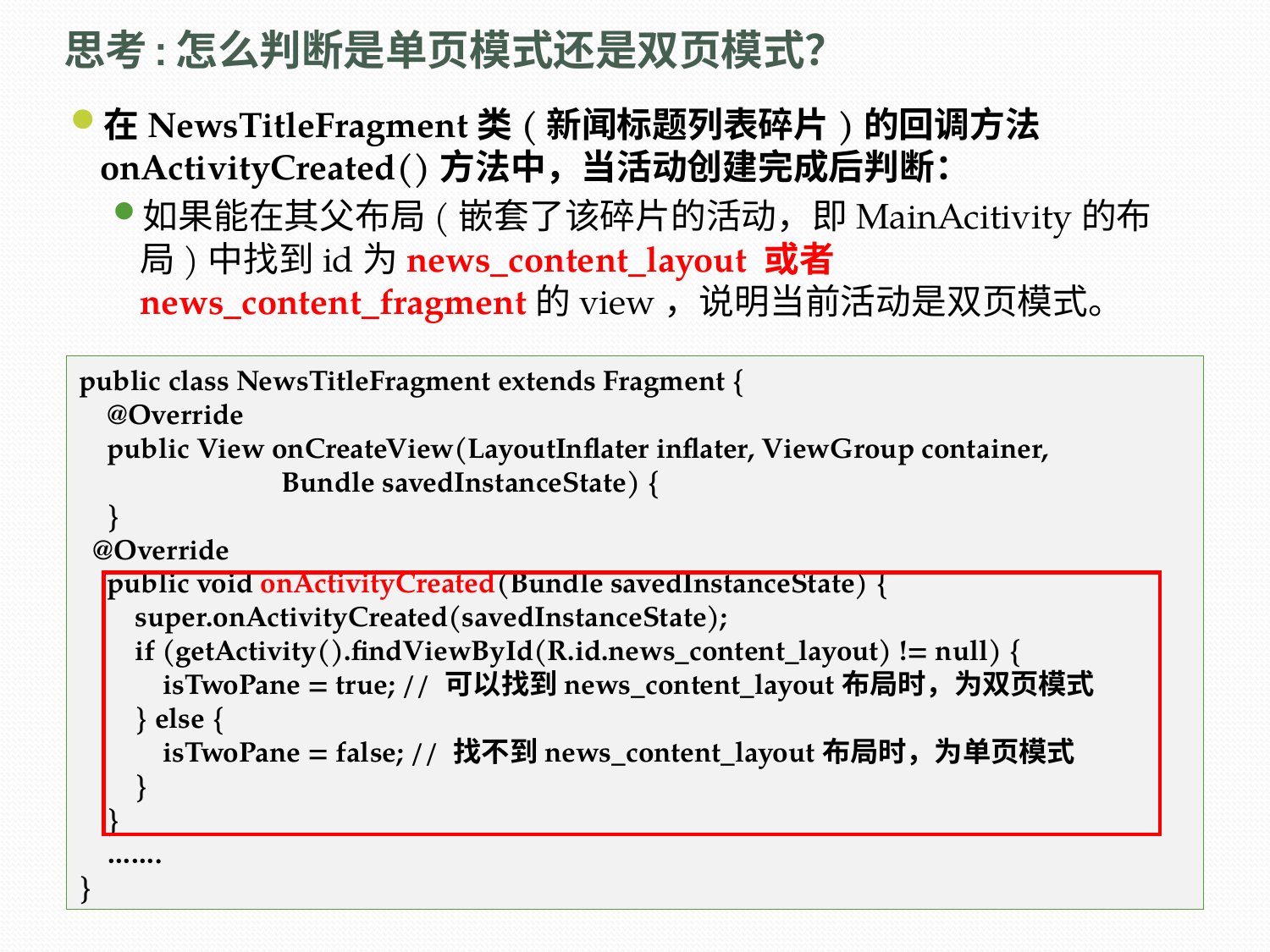

# 思考:怎么判断是单页模式还是双页模式？
在NewsTitleFragment类(新闻标题列表碎片)的回调方法onActivityCreated()方法中，当活动创建完成后判断：
如果能在其父布局(嵌套了该碎片的活动，即MainAcitivity的布局)中找到id为news_content_layout 或者 news_content_fragment的view，说明当前活动是双页模式。
public class NewsTitleFragment extends Fragment {
    @Override
    public View onCreateView(LayoutInflater inflater, ViewGroup container,
                             Bundle savedInstanceState) {
    }
  @Override
    public void onActivityCreated(Bundle savedInstanceState) {
        super.onActivityCreated(savedInstanceState);
        if (getActivity().findViewById(R.id.news_content_layout) != null) {
            isTwoPane = true; // 可以找到news_content_layout布局时，为双页模式
        } else {
            isTwoPane = false; // 找不到news_content_layout布局时，为单页模式
        }
    }
    …….
}